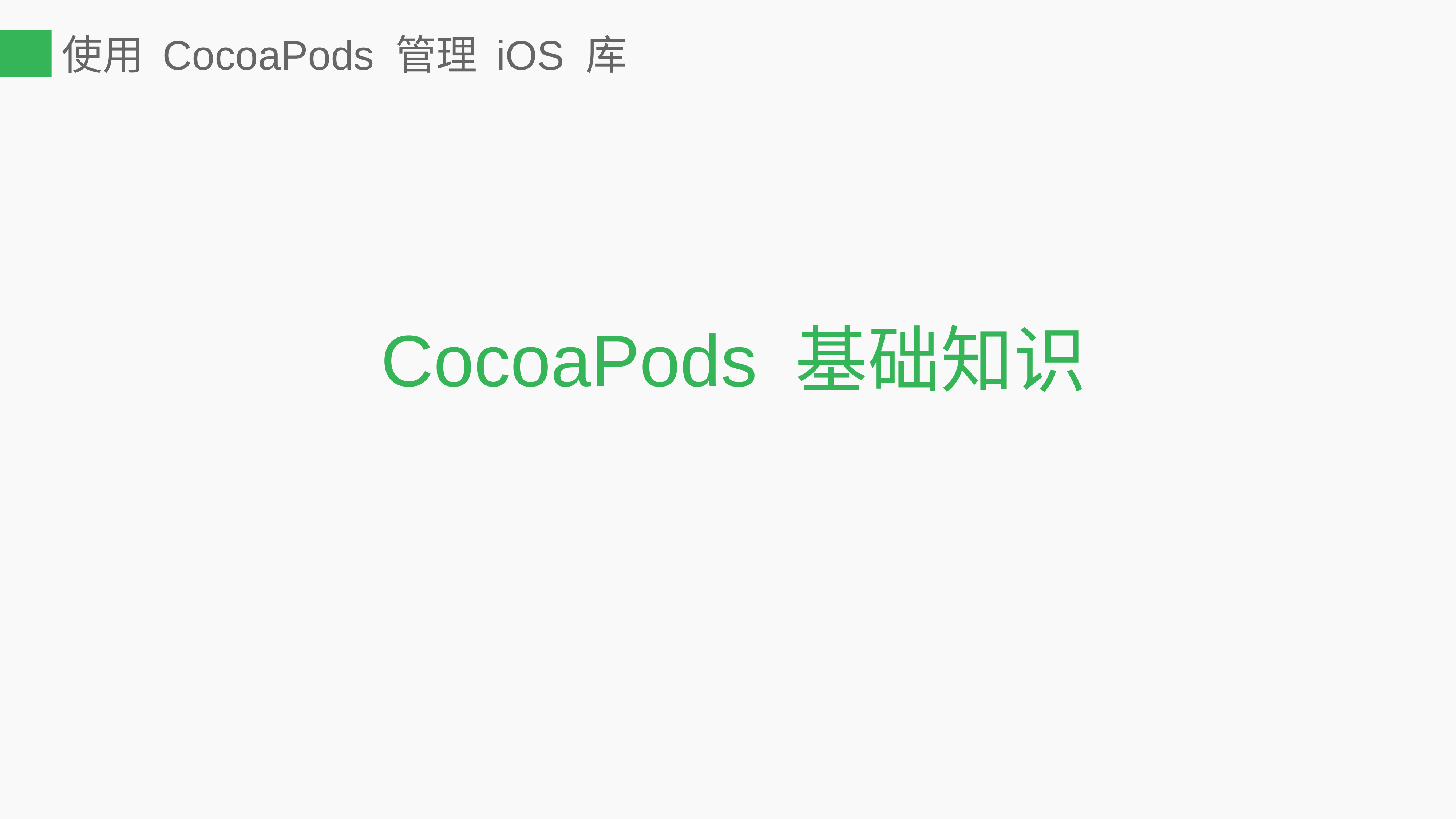

# 使用 CocoaPods 管理 iOS 库
CocoaPods 基础知识